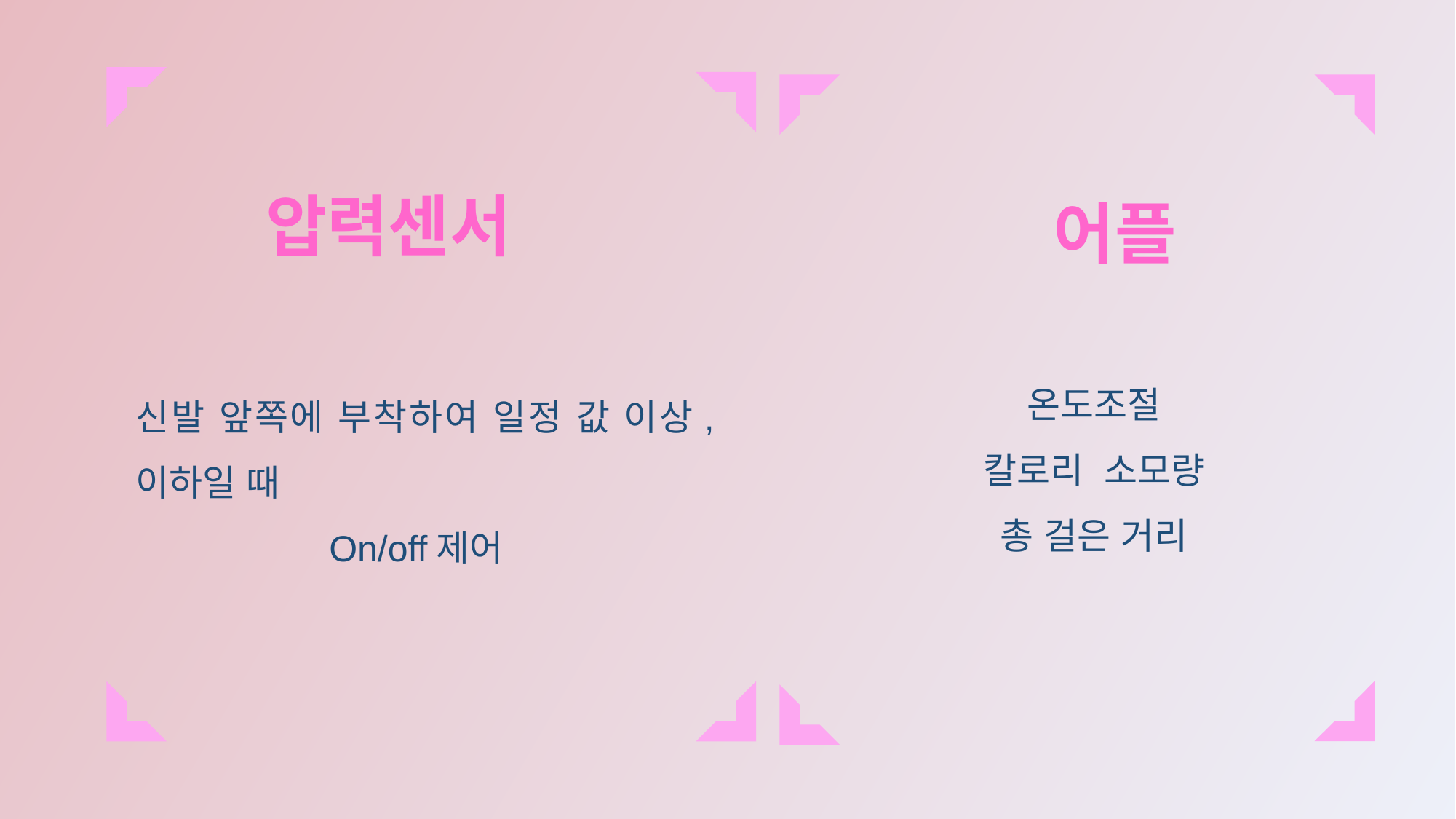

어플
압력센서

온도조절
칼로리  소모량
총 걸은 거리

신발 앞쪽에 부착하여 일정 값 이상,이하일 때
                   On/off제어